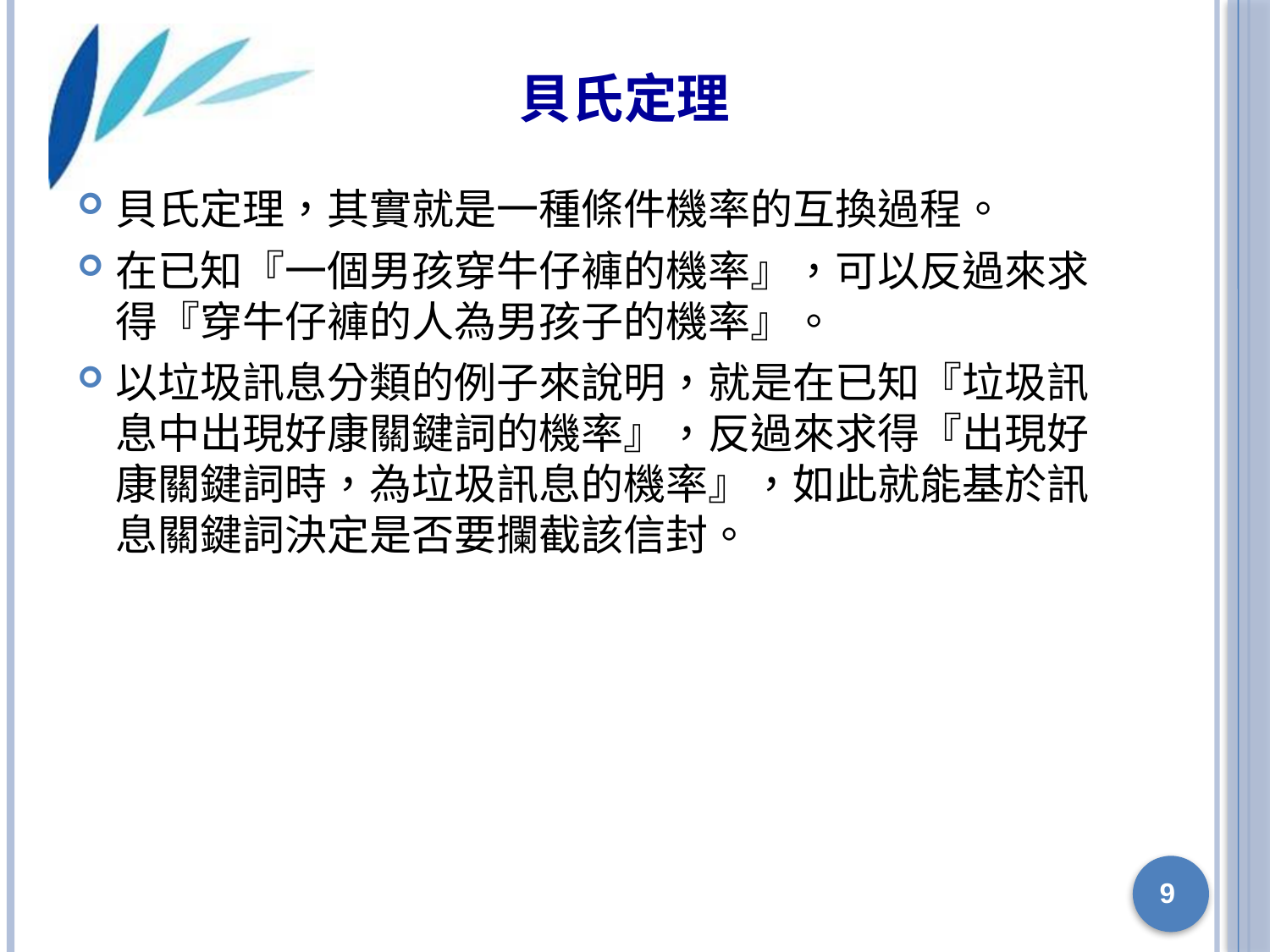

# 貝氏定理
貝氏定理，其實就是一種條件機率的互換過程。
在已知『一個男孩穿牛仔褲的機率』，可以反過來求得『穿牛仔褲的人為男孩子的機率』。
以垃圾訊息分類的例子來說明，就是在已知『垃圾訊息中出現好康關鍵詞的機率』，反過來求得『出現好康關鍵詞時，為垃圾訊息的機率』，如此就能基於訊息關鍵詞決定是否要攔截該信封。
9